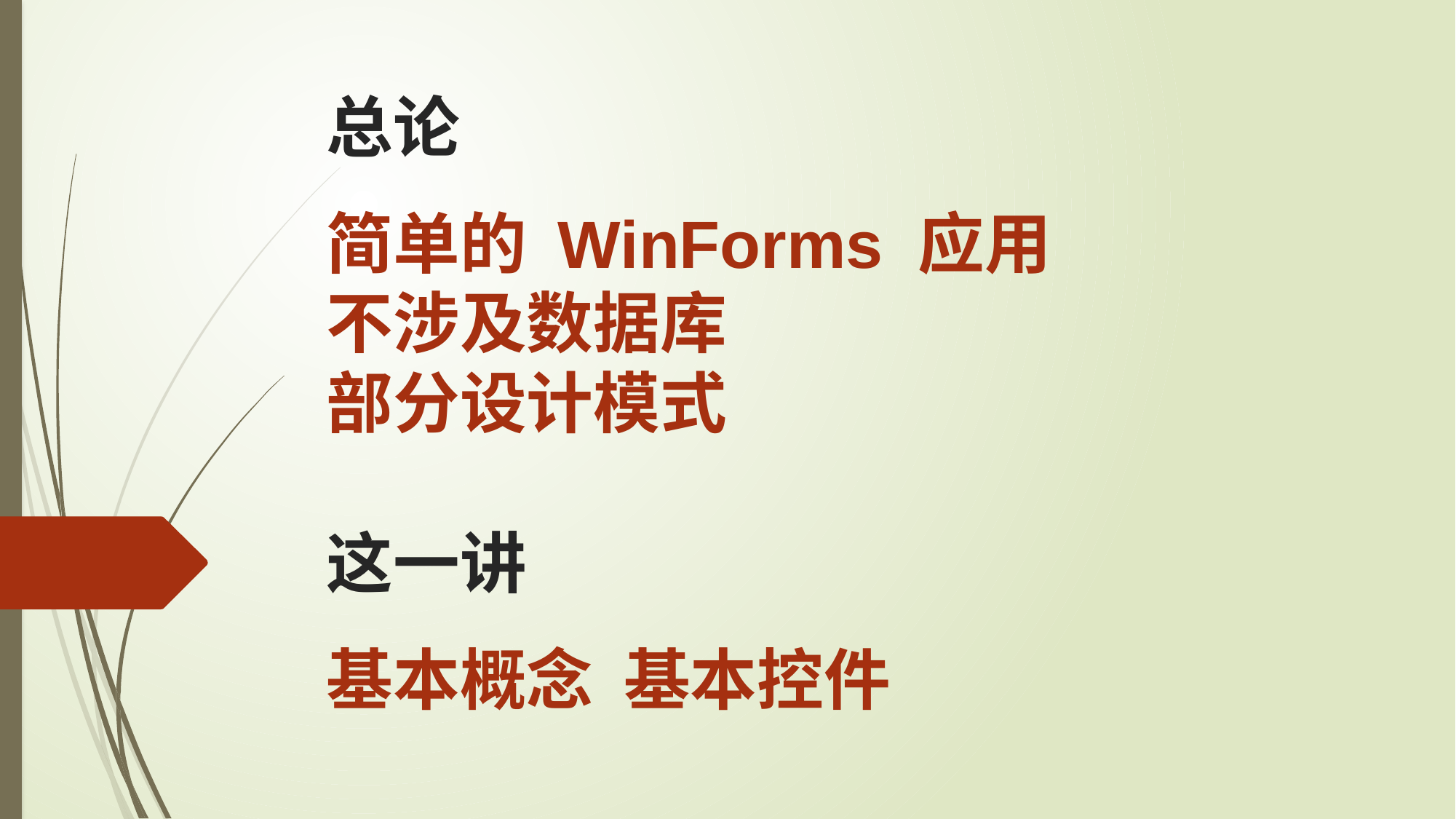

总论

简单的 WinForms 应用
不涉及数据库
部分设计模式

这一讲

基本概念  基本控件